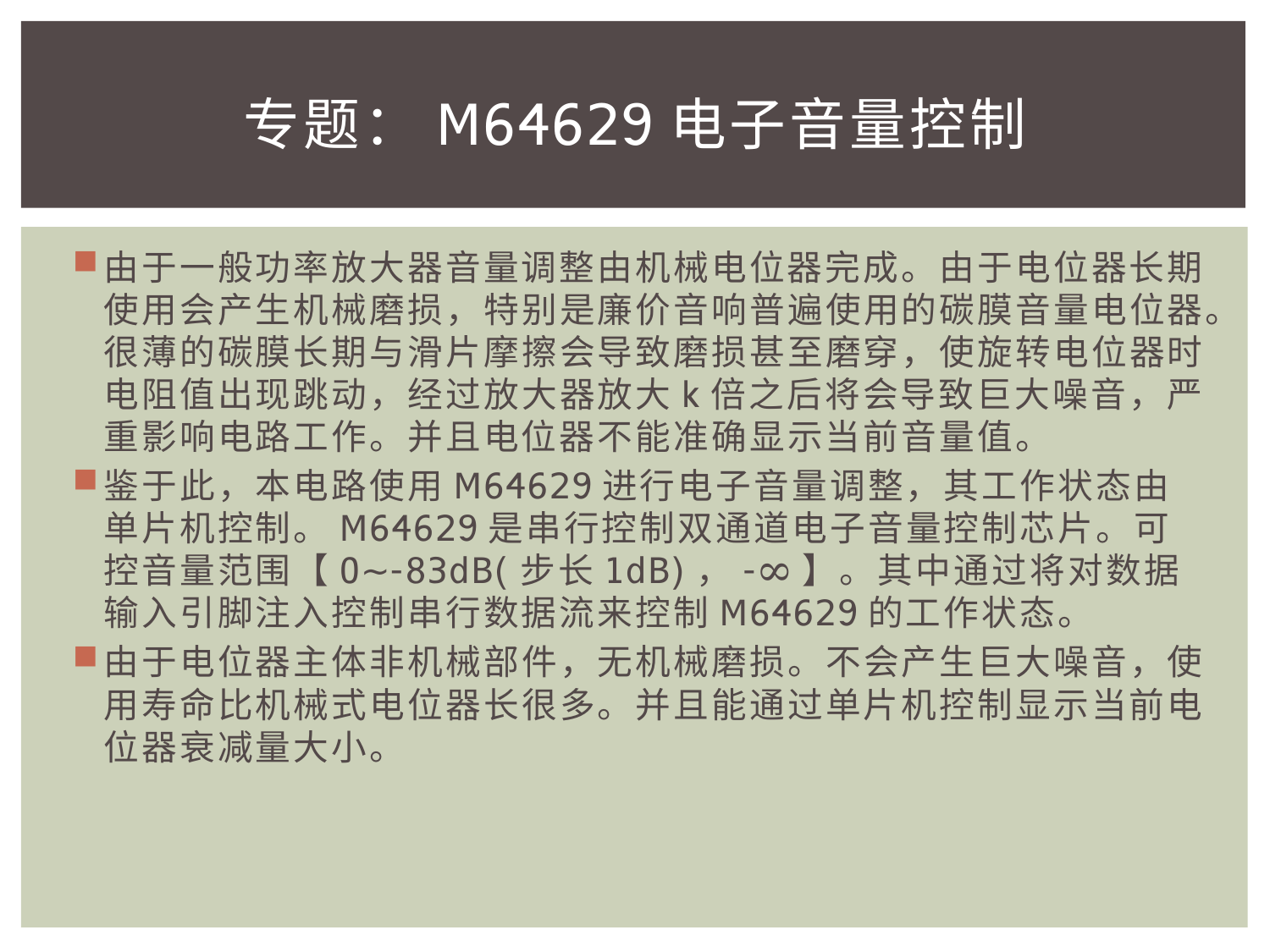

# 专题：M64629电子音量控制
由于一般功率放大器音量调整由机械电位器完成。由于电位器长期使用会产生机械磨损，特别是廉价音响普遍使用的碳膜音量电位器。很薄的碳膜长期与滑片摩擦会导致磨损甚至磨穿，使旋转电位器时电阻值出现跳动，经过放大器放大k倍之后将会导致巨大噪音，严重影响电路工作。并且电位器不能准确显示当前音量值。
鉴于此，本电路使用M64629进行电子音量调整，其工作状态由单片机控制。M64629是串行控制双通道电子音量控制芯片。可控音量范围【0~-83dB(步长1dB)，-∞】。其中通过将对数据输入引脚注入控制串行数据流来控制M64629的工作状态。
由于电位器主体非机械部件，无机械磨损。不会产生巨大噪音，使用寿命比机械式电位器长很多。并且能通过单片机控制显示当前电位器衰减量大小。